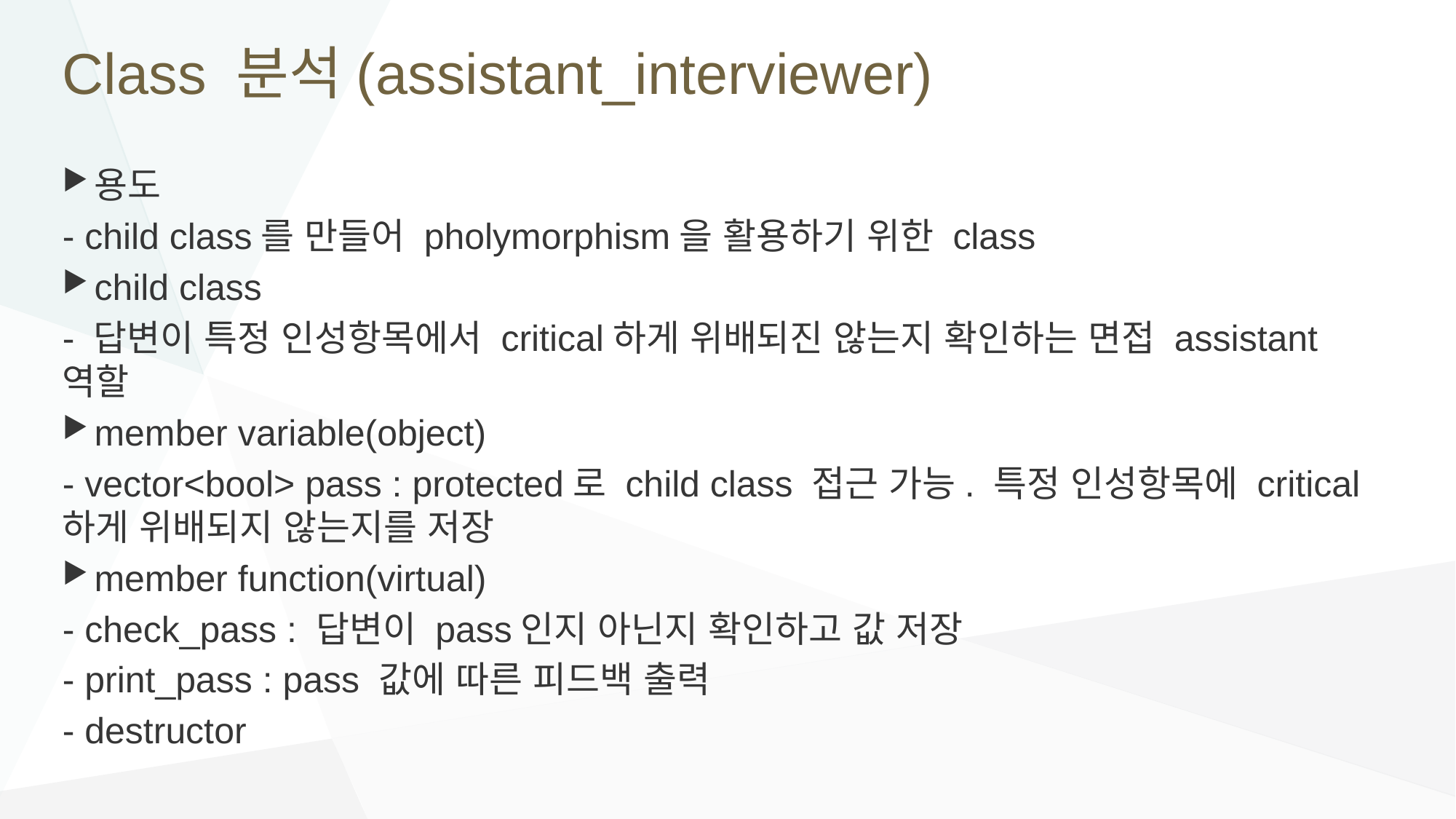

# Class 분석(assistant_interviewer)
용도
- child class를 만들어 pholymorphism을 활용하기 위한 class
child class
- 답변이 특정 인성항목에서 critical하게 위배되진 않는지 확인하는 면접 assistant 역할
member variable(object)
- vector<bool> pass : protected로 child class 접근 가능. 특정 인성항목에 critical하게 위배되지 않는지를 저장
member function(virtual)
- check_pass : 답변이 pass인지 아닌지 확인하고 값 저장
- print_pass : pass 값에 따른 피드백 출력
- destructor